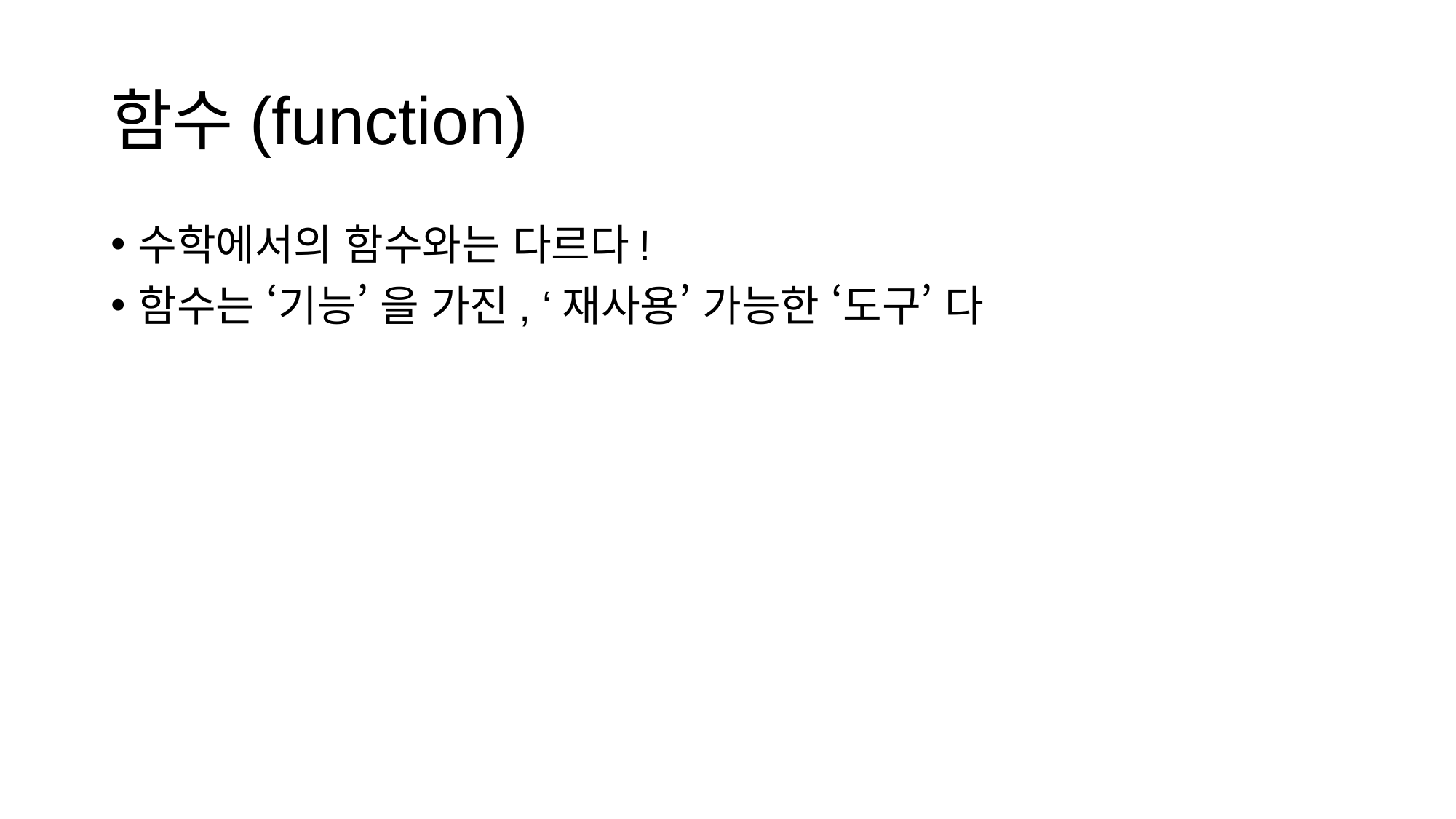

# 함수(function)
수학에서의 함수와는 다르다!
함수는 ‘기능’ 을 가진, ‘재사용’ 가능한 ‘도구’ 다